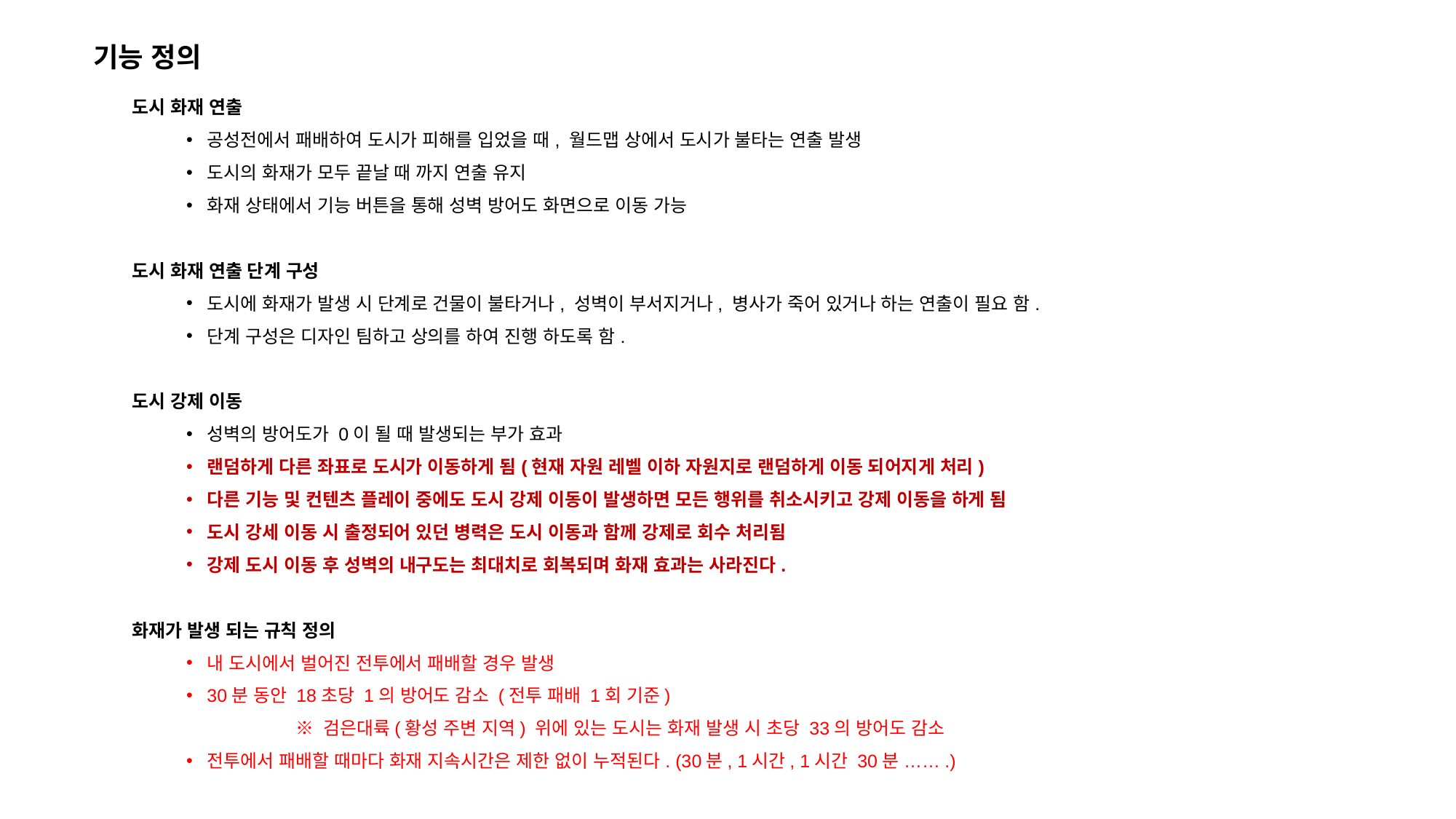

기능 정의
도시 화재 연출
공성전에서 패배하여 도시가 피해를 입었을 때, 월드맵 상에서 도시가 불타는 연출 발생
도시의 화재가 모두 끝날 때 까지 연출 유지
화재 상태에서 기능 버튼을 통해 성벽 방어도 화면으로 이동 가능

도시 화재 연출 단계 구성
도시에 화재가 발생 시 단계로 건물이 불타거나, 성벽이 부서지거나, 병사가 죽어 있거나 하는 연출이 필요 함.
단계 구성은 디자인 팀하고 상의를 하여 진행 하도록 함.

도시 강제 이동
성벽의 방어도가 0이 될 때 발생되는 부가 효과
랜덤하게 다른 좌표로 도시가 이동하게 됨(현재 자원 레벨 이하 자원지로 랜덤하게 이동 되어지게 처리)
다른 기능 및 컨텐츠 플레이 중에도 도시 강제 이동이 발생하면 모든 행위를 취소시키고 강제 이동을 하게 됨
도시 강세 이동 시 출정되어 있던 병력은 도시 이동과 함께 강제로 회수 처리됨
강제 도시 이동 후 성벽의 내구도는 최대치로 회복되며 화재 효과는 사라진다.

화재가 발생 되는 규칙 정의
내 도시에서 벌어진 전투에서 패배할 경우 발생
30분 동안 18초당 1의 방어도 감소 (전투 패배 1회 기준)
	※ 검은대륙(황성 주변 지역) 위에 있는 도시는 화재 발생 시 초당 33의 방어도 감소
전투에서 패배할 때마다 화재 지속시간은 제한 없이 누적된다. (30분, 1시간, 1시간 30분 …….)